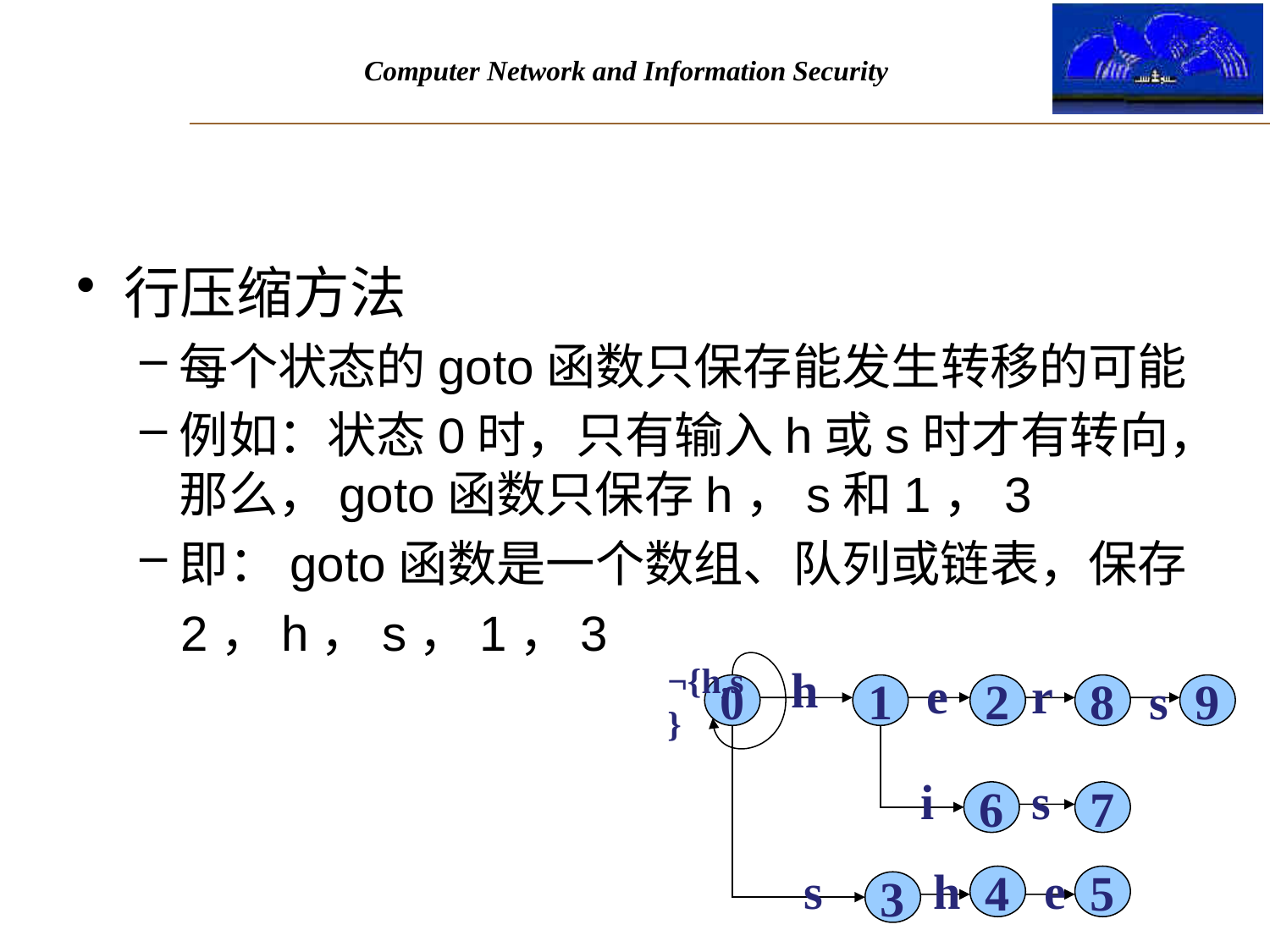

#
行压缩方法
每个状态的goto函数只保存能发生转移的可能
例如：状态0时，只有输入h或s时才有转向，那么，goto函数只保存h，s和1，3
即：goto函数是一个数组、队列或链表，保存
   2，h，s，1，3

¬{h,s}
h
e
r

s
0
1
2
8
9

i
s
6
7

s
h
e
4
5
3